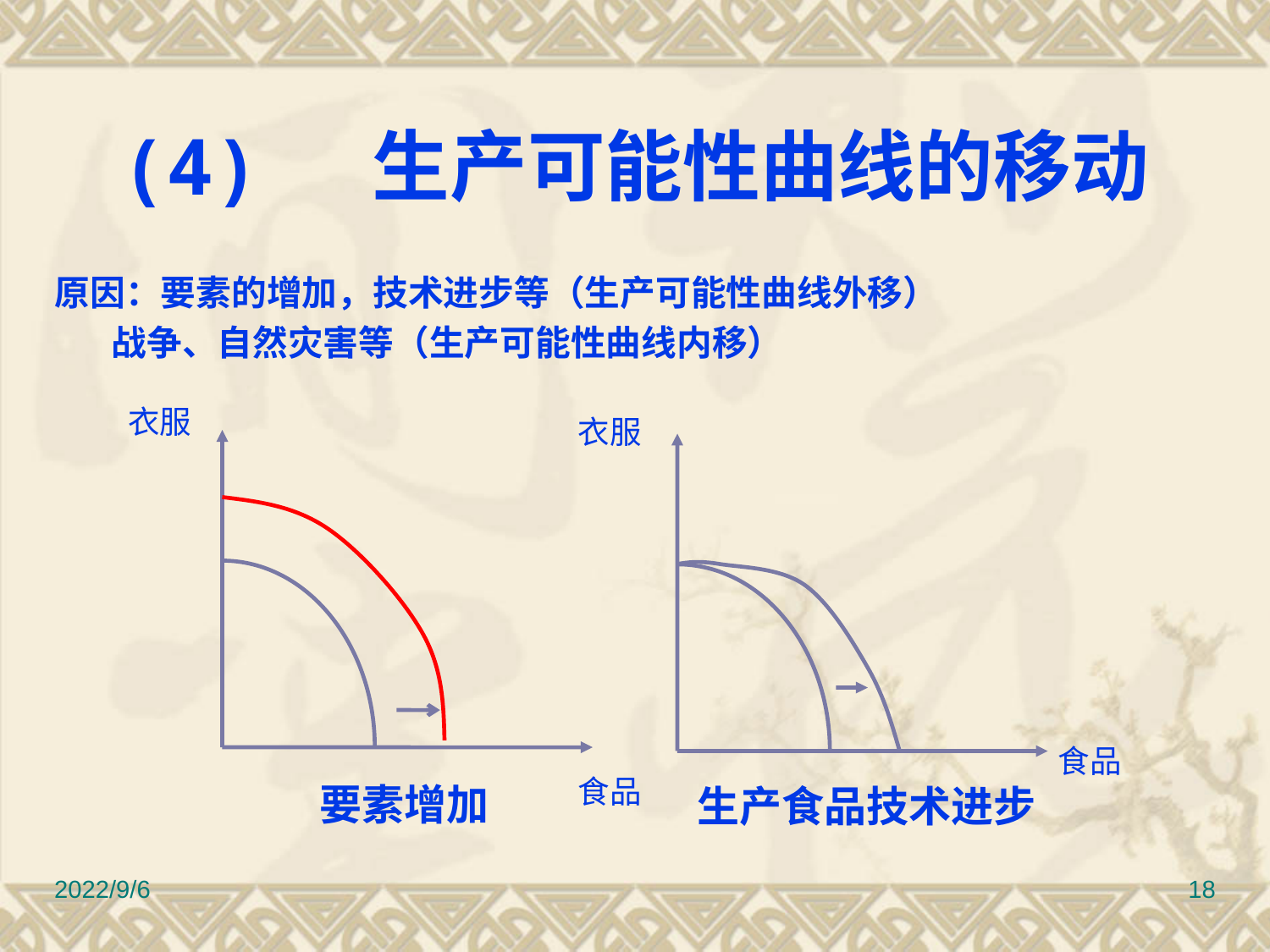

(4)  生产可能性曲线的移动
原因：要素的增加，技术进步等（生产可能性曲线外移）
      战争、自然灾害等（生产可能性曲线内移）
衣服
衣服

食品

食品
要素增加
生产食品技术进步
2022/9/6
18